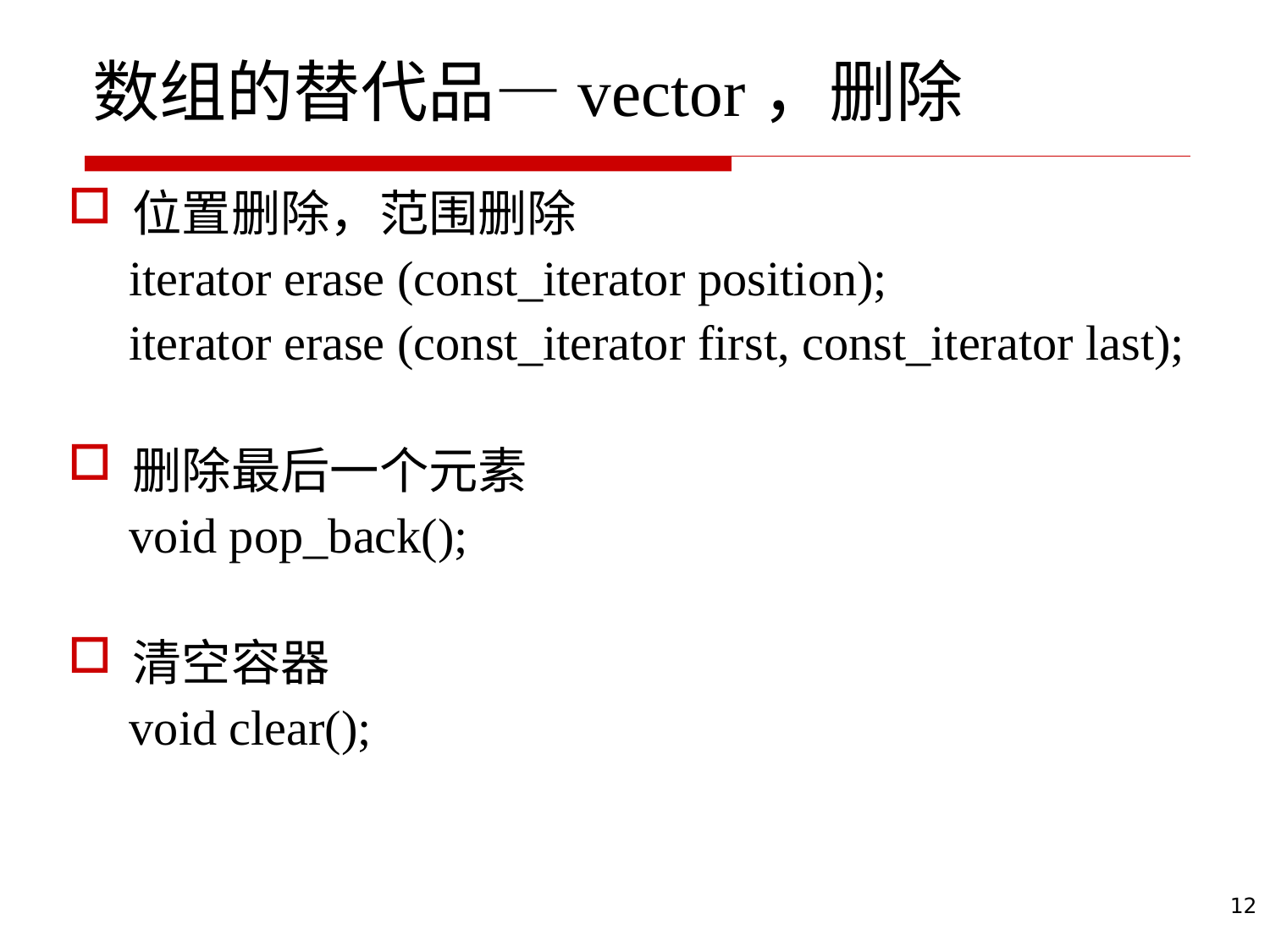

# 数组的替代品—vector，删除
位置删除，范围删除
     iterator erase (const_iterator position);
     iterator erase (const_iterator first, const_iterator last);

删除最后一个元素
     void pop_back();

清空容器
     void clear();
12